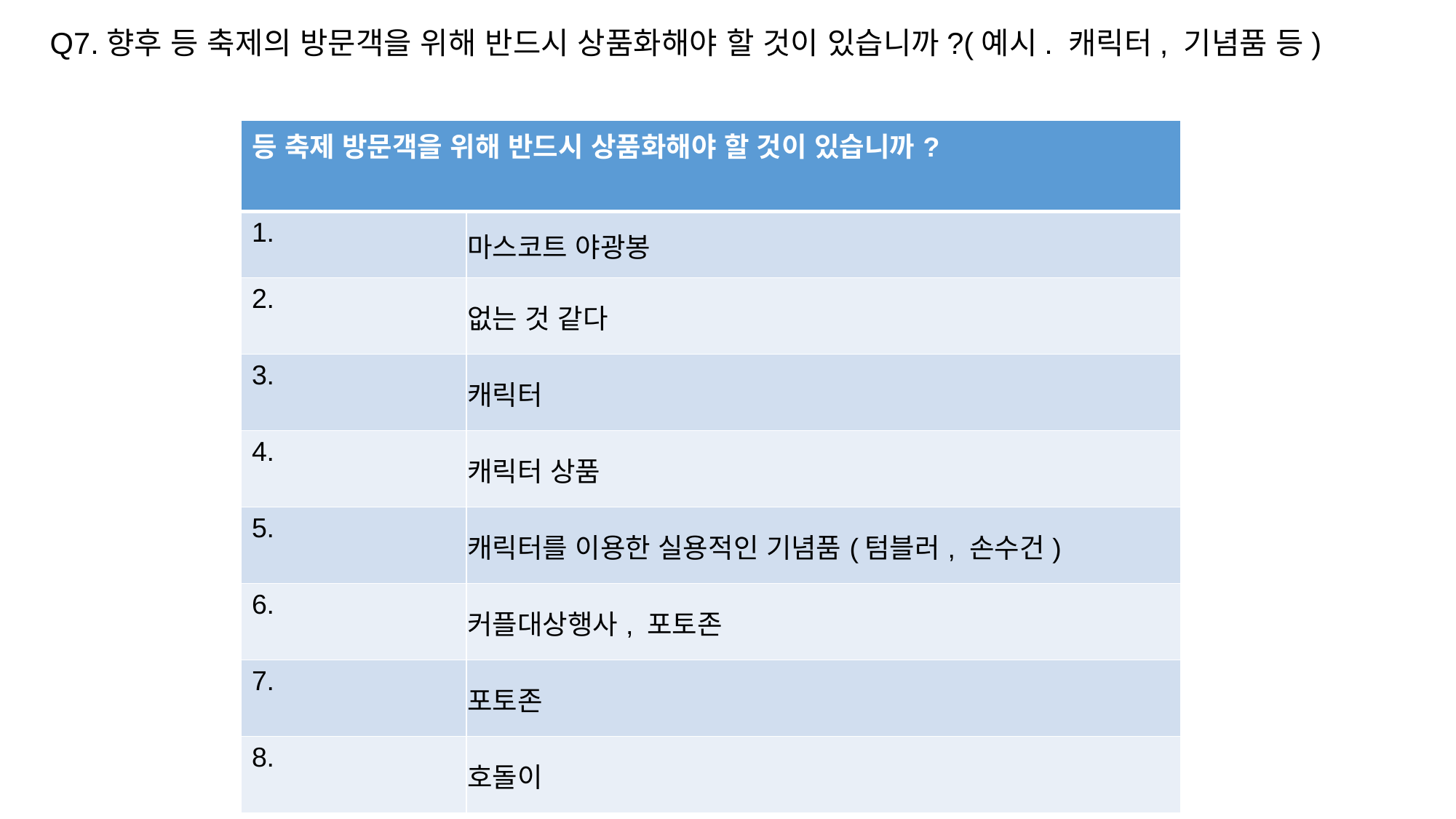

Q7.향후 등 축제의 방문객을 위해 반드시 상품화해야 할 것이 있습니까?(예시. 캐릭터, 기념품 등)
| 등 축제 방문객을 위해 반드시 상품화해야 할 것이 있습니까? |  |
| --- | --- |
| 1. | 마스코트 야광봉 |
| 2. | 없는 것 같다 |
| 3. | 캐릭터 |
| 4. | 캐릭터 상품 |
| 5. | 캐릭터를 이용한 실용적인 기념품(텀블러, 손수건) |
| 6. | 커플대상행사, 포토존 |
| 7. | 포토존 |
| 8. | 호돌이 |